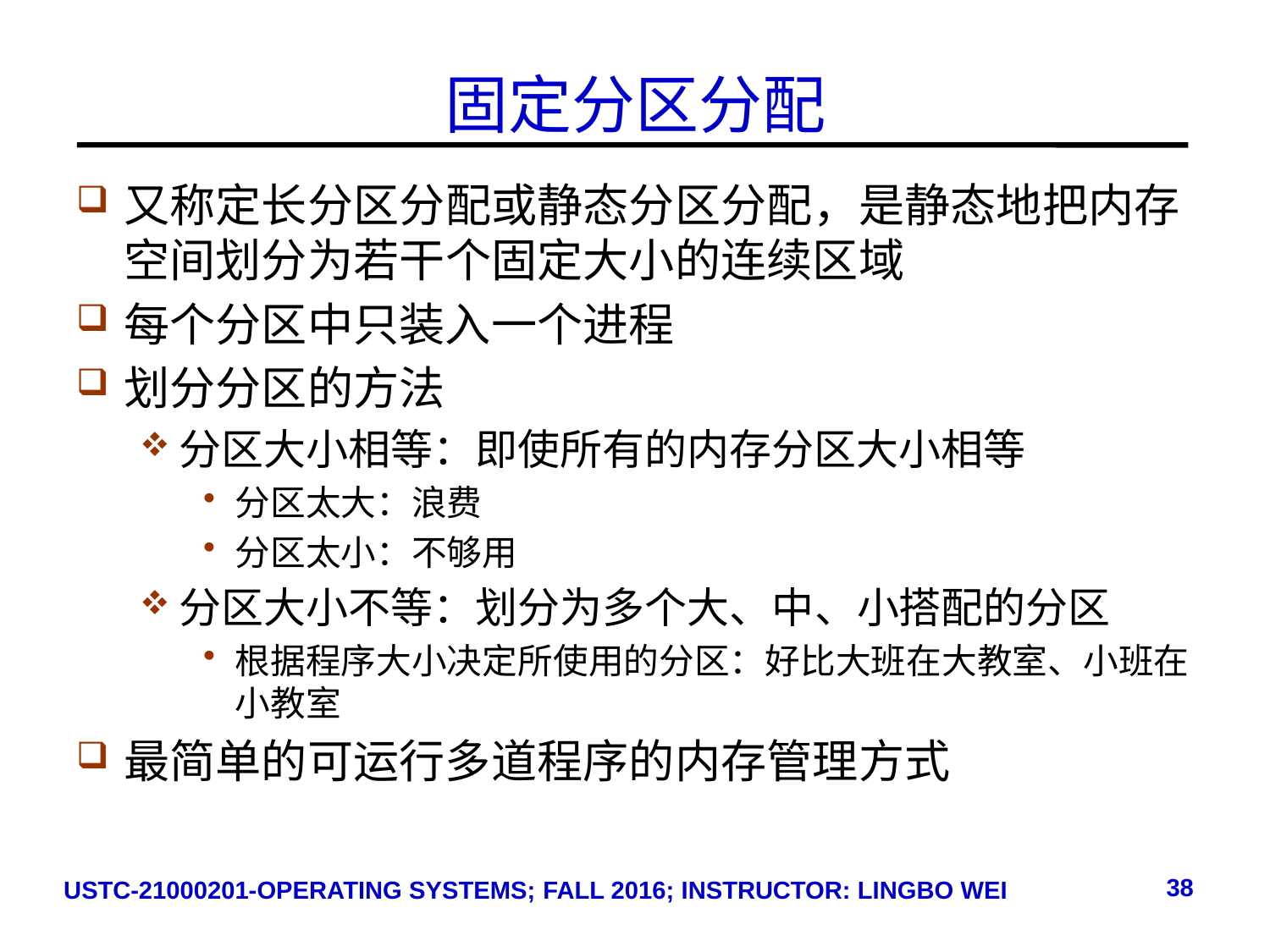

# 固定分区分配
又称定长分区分配或静态分区分配，是静态地把内存空间划分为若干个固定大小的连续区域
每个分区中只装入一个进程
划分分区的方法
分区大小相等：即使所有的内存分区大小相等
分区太大：浪费
分区太小：不够用
分区大小不等：划分为多个大、中、小搭配的分区
根据程序大小决定所使用的分区：好比大班在大教室、小班在小教室
最简单的可运行多道程序的内存管理方式

38
USTC-21000201-OPERATING SYSTEMS; FALL 2016; INSTRUCTOR: LINGBO WEI